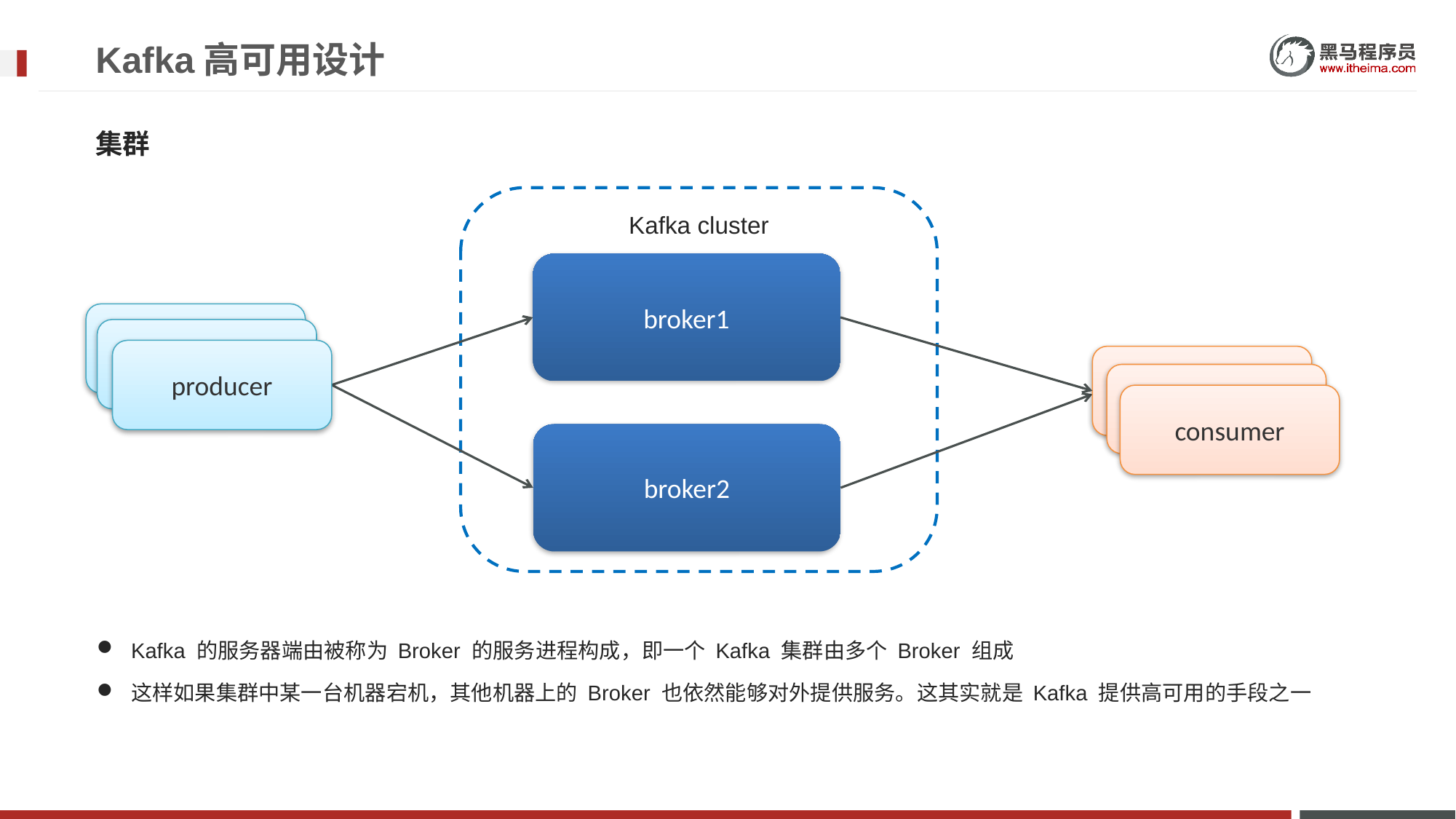

# Kafka高可用设计
集群

Kafka cluster
broker1
producer
producer
producer
consumer
consumer
consumer
broker2
Kafka 的服务器端由被称为 Broker 的服务进程构成，即一个 Kafka 集群由多个 Broker 组成
这样如果集群中某一台机器宕机，其他机器上的 Broker 也依然能够对外提供服务。这其实就是 Kafka 提供高可用的手段之一